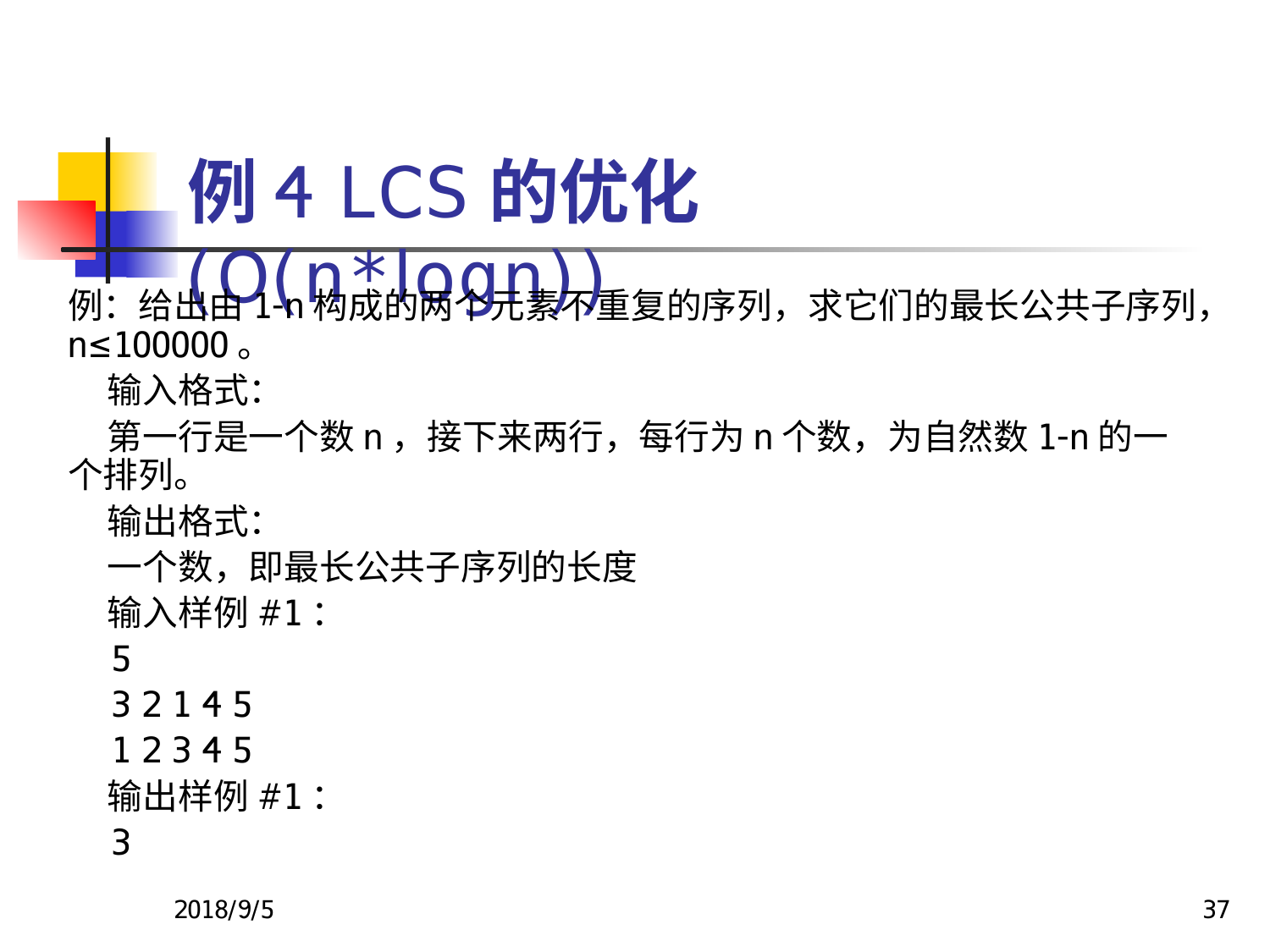

例4 LCS的优化(O(n*logn))
例：给出由1-n构成的两个元素不重复的序列，求它们的最长公共子序列，n≤100000。
    输入格式：
    第一行是一个数n，接下来两行，每行为n个数，为自然数1-n的一个排列。
    输出格式：
    一个数，即最长公共子序列的长度
    输入样例#1：
    5
    3 2 1 4 5
    1 2 3 4 5
    输出样例#1：
    3
2018/9/5
37